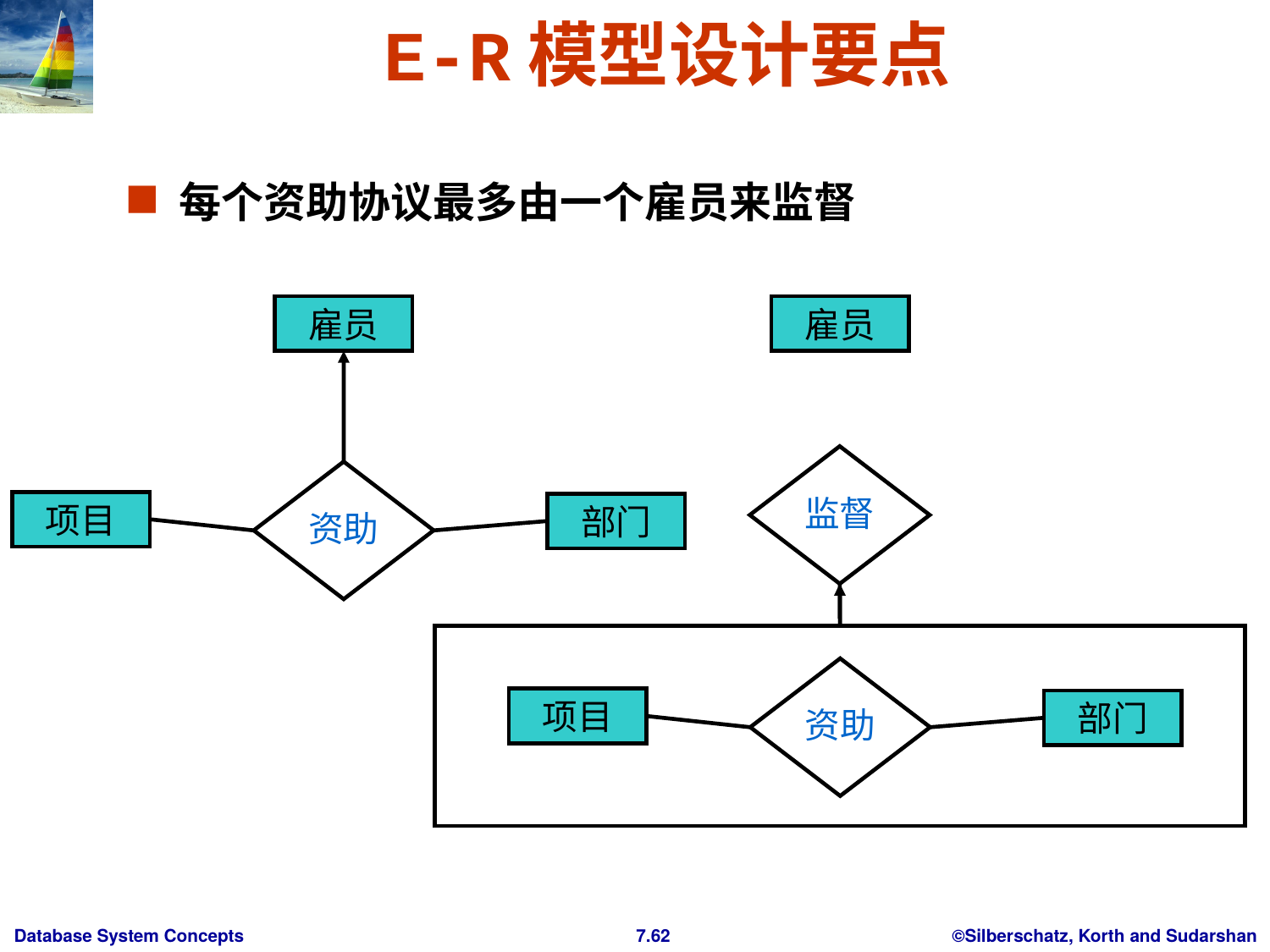

# E-R模型设计要点
每个资助协议最多由一个雇员来监督
雇员
资助
项目
部门
雇员
监督

资助
项目
部门